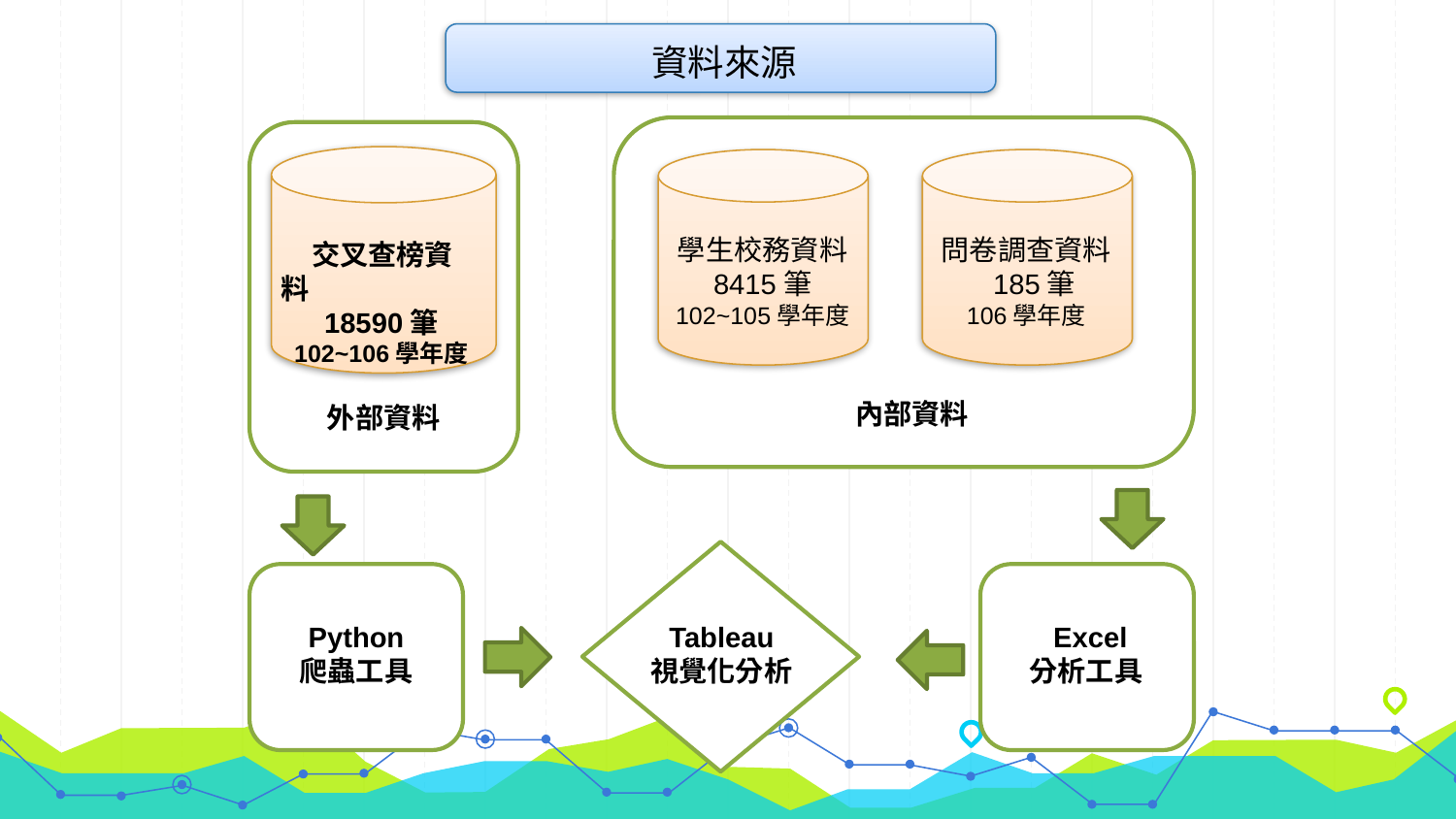

資料來源

學生校務資料
8415筆
102~105學年度

問卷調查資料
  185筆
106學年度
   內部資料

   交叉查榜資料
18590筆
102~106學年度

   外部資料

Tableau
視覺化分析

Python
爬蟲工具

   Excel
分析工具